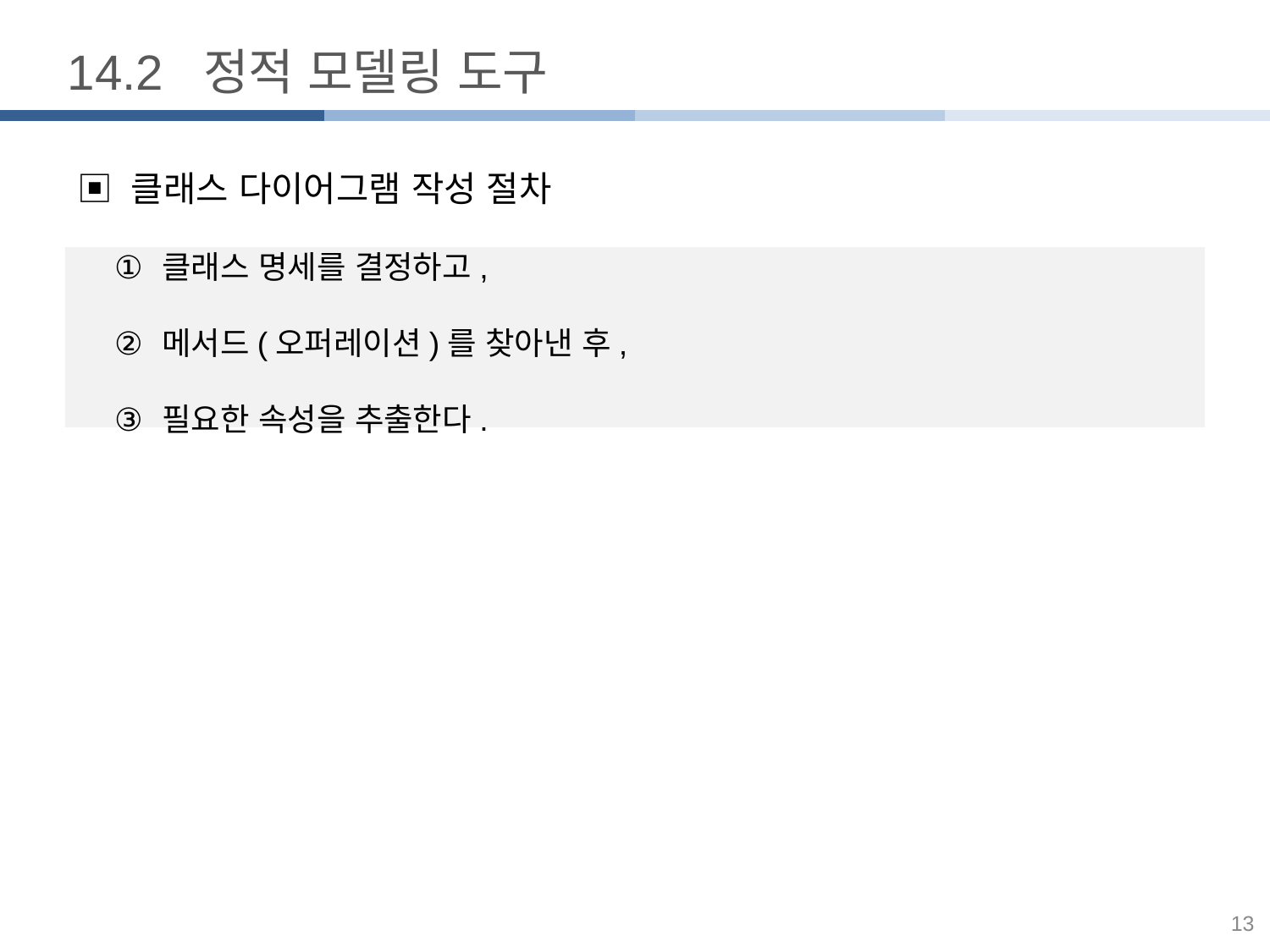

14.2  정적 모델링 도구
▣ 클래스 다이어그램 작성 절차
클래스 명세를 결정하고,
메서드(오퍼레이션)를 찾아낸 후,
필요한 속성을 추출한다.

13